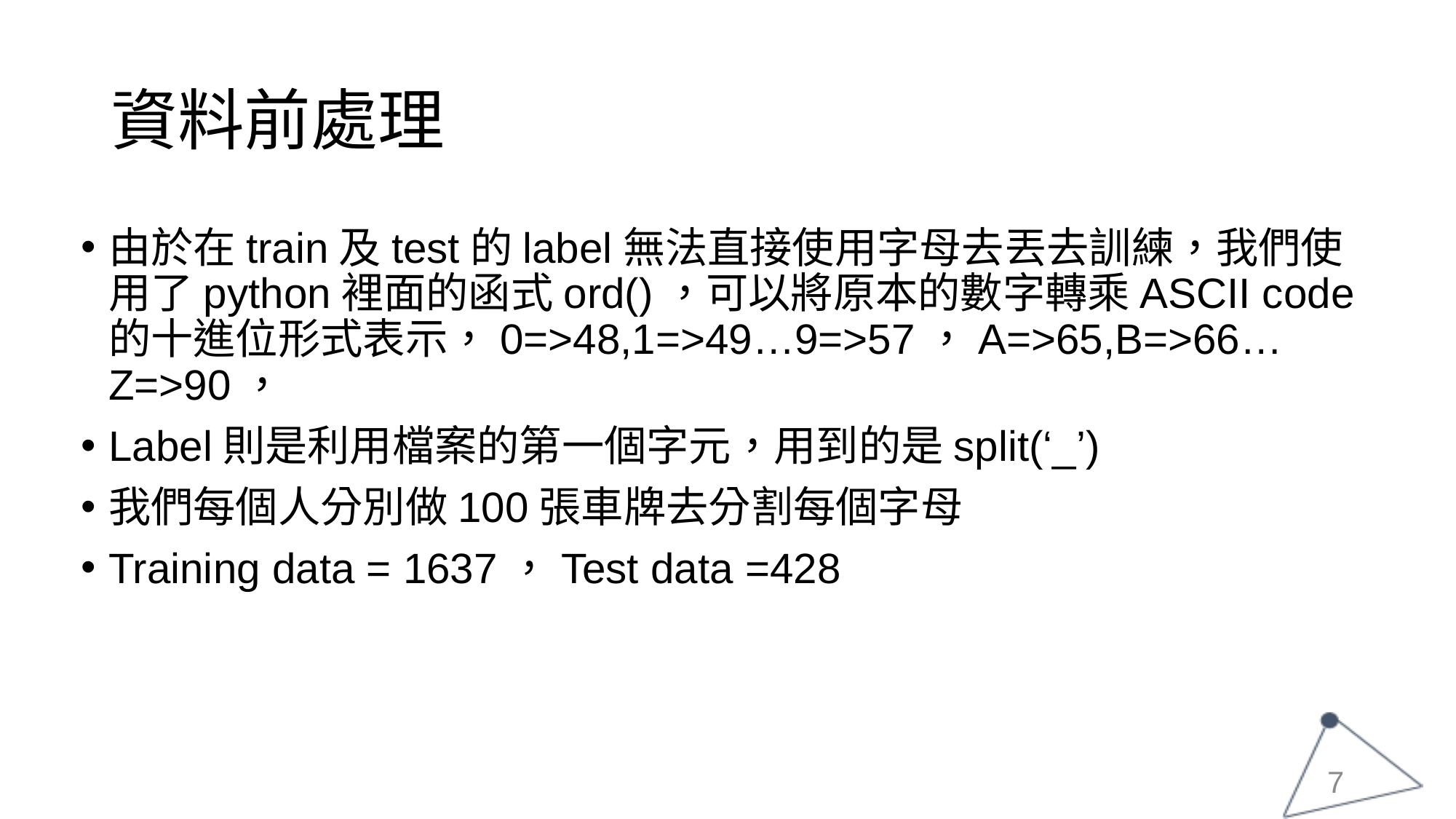

# 資料前處理
由於在train及test的label無法直接使用字母去丟去訓練，我們使用了python裡面的函式ord()，可以將原本的數字轉乘ASCII code的十進位形式表示，0=>48,1=>49…9=>57，A=>65,B=>66…Z=>90，
Label則是利用檔案的第一個字元，用到的是split(‘_’)
我們每個人分別做100張車牌去分割每個字母
Training data = 1637，Test data =428
7